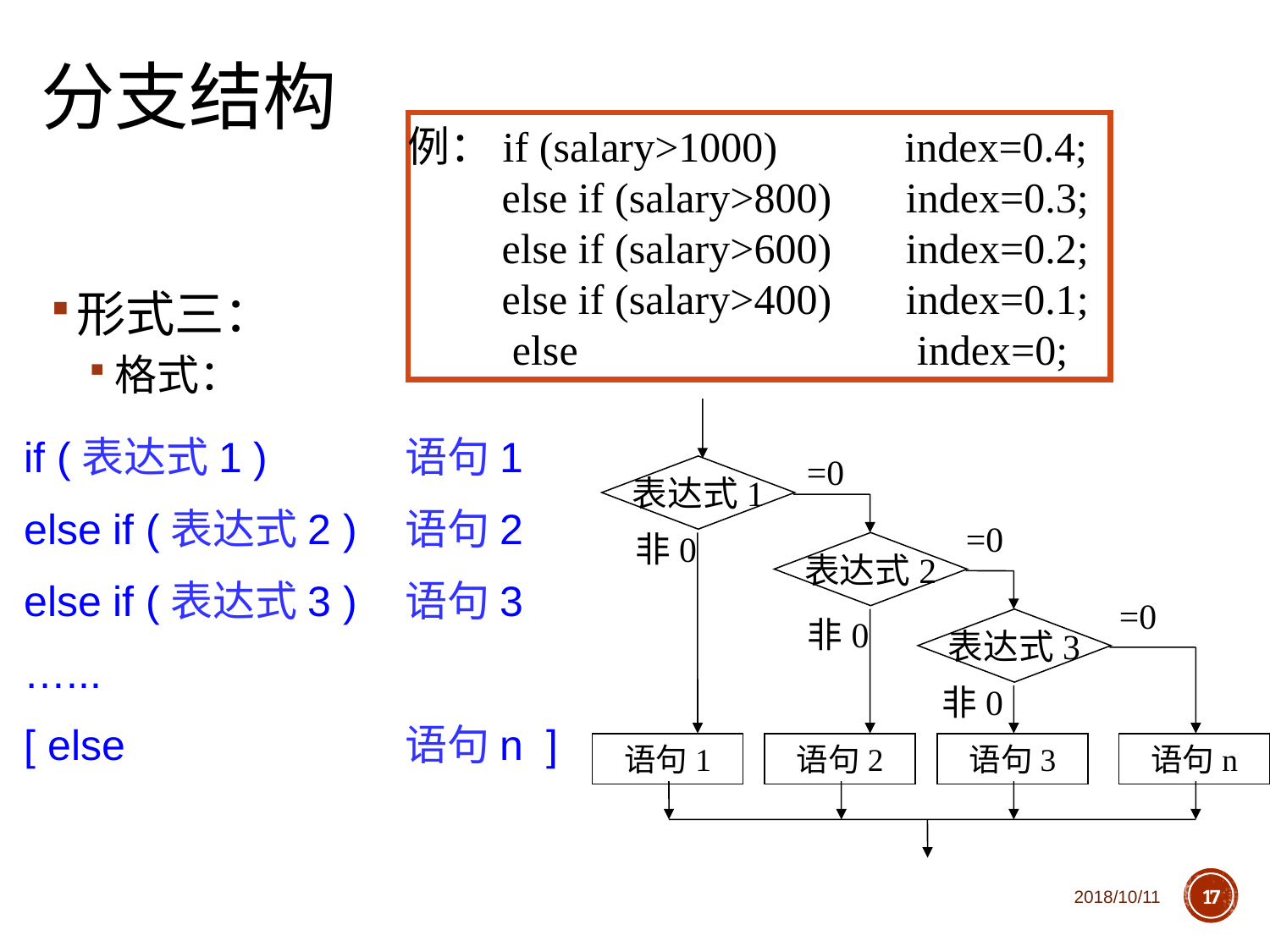

# 分支结构
例：if (salary>1000)            index=0.4;
        else if (salary>800)       index=0.3;
        else if (salary>600)       index=0.2;
        else if (salary>400)       index=0.1;
        else                                index=0;
形式三：
格式：

=0
表达式1

=0
非0

表达式2

=0
非0

表达式3

非0

语句1
语句2
语句3
语句n

if (表达式1 )		语句1
else if (表达式2 )	语句2
else if (表达式3 )	语句3
…...
[ else			语句n  ]

2018/10/11
17